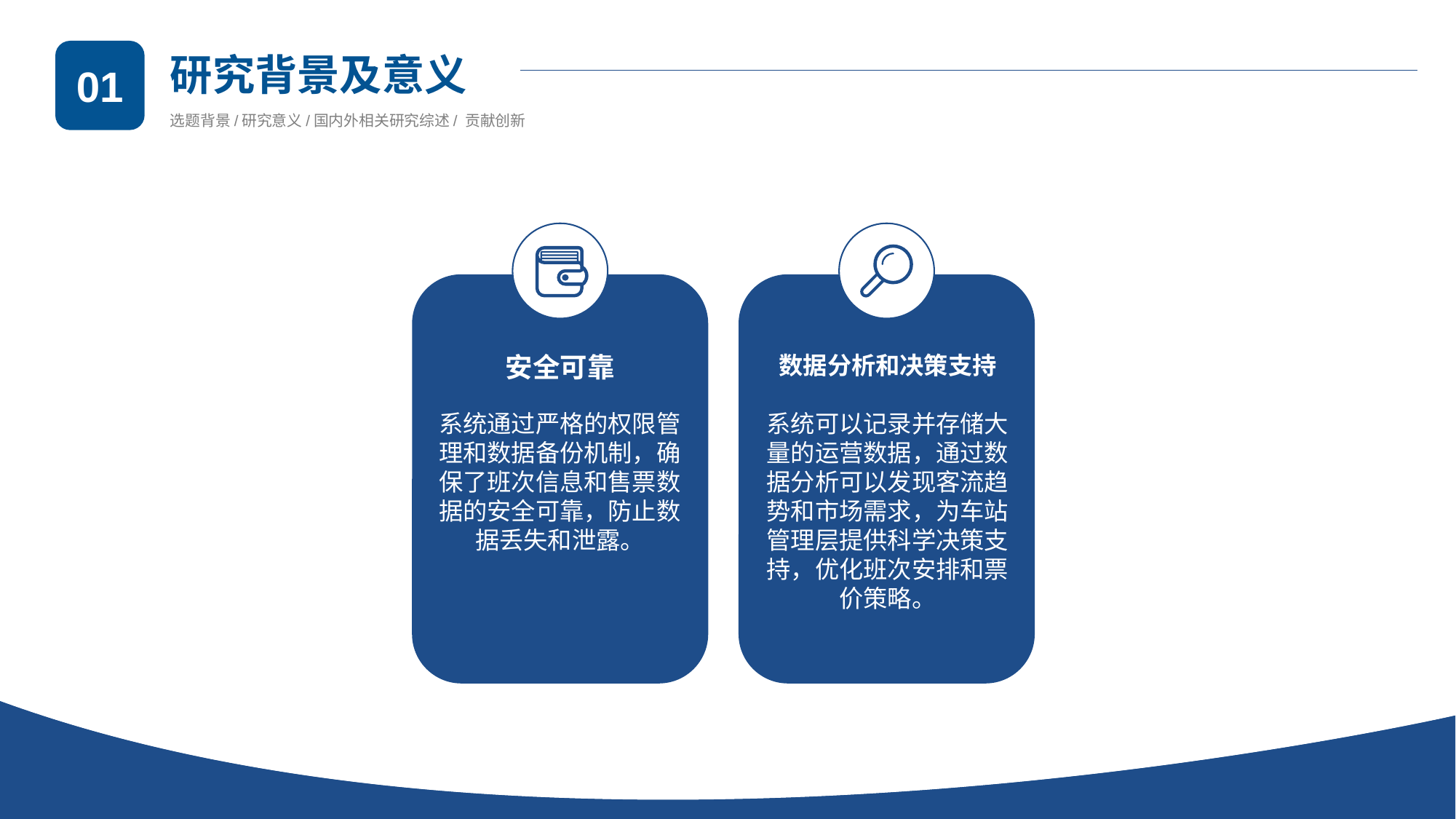

01
研究背景及意义
选题背景/研究意义/国内外相关研究综述/ 贡献创新

数据分析和决策支持
安全可靠
数据分析和决策支持
系统可以记录并存储大量的运营数据，通过数据分析可以发现客流趋势和市场需求，为车站管理层提供科学决策支持，优化班次安排和票价策略。
系统通过严格的权限管理和数据备份机制，确保了班次信息和售票数据的安全可靠，防止数据丢失和泄露。
系统可以记录并存储大量的运营数据，通过数据分析可以发现客流趋势和市场需求，为车站管理层提供科学决策支持，优化班次安排和票价策略。
Click here to enter your text.Click here to enter your text.Click here to enter your text.Click here to enter your text.Click here to enter your text.Click here to enter your text.Click here to enter your text.Click here to enter your text.Click here to enter your text.Click here to enter your text.Click here to enter your text.Click here to enter your text.Click here to enter your text.Click here to enter your text.